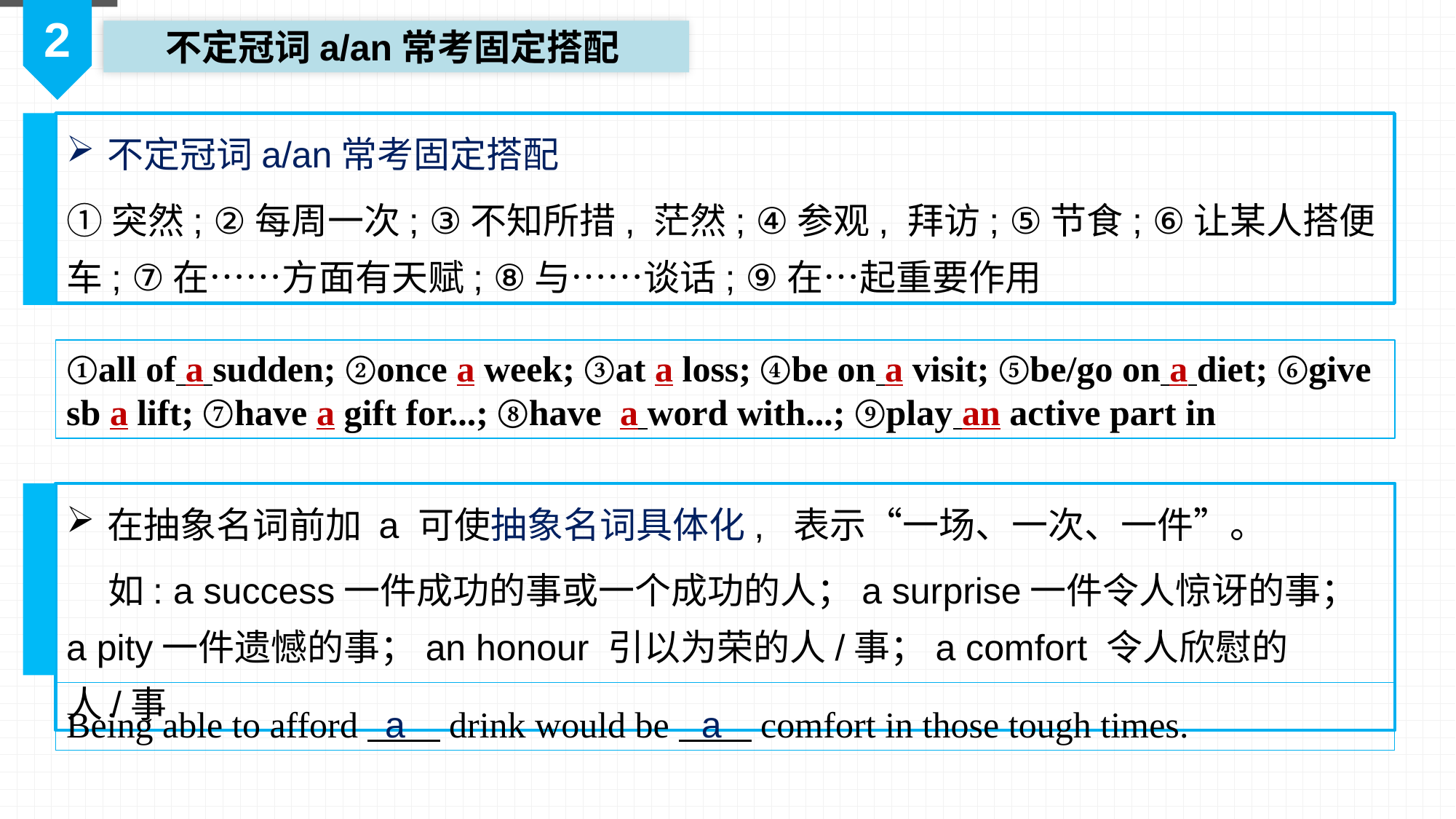

2
不定冠词a/an常考固定搭配

不定冠词a/an常考固定搭配
①突然; ②每周一次; ③不知所措, 茫然; ④参观, 拜访; ⑤节食; ⑥让某人搭便车; ⑦在……方面有天赋; ⑧与……谈话; ⑨在…起重要作用
①all of a sudden; ②once a week; ③at a loss; ④be on a visit; ⑤be/go on a diet; ⑥give sb a lift; ⑦have a gift for...; ⑧have  a word with...; ⑨play an active part in

在抽象名词前加 a 可使抽象名词具体化,  表示“一场、一次、一件”。
    如: a success一件成功的事或一个成功的人；a surprise一件令人惊讶的事；a pity一件遗憾的事；an honour 引以为荣的人/事；a comfort 令人欣慰的人/事
Being able to afford          drink would be          comfort in those tough times.
a
a